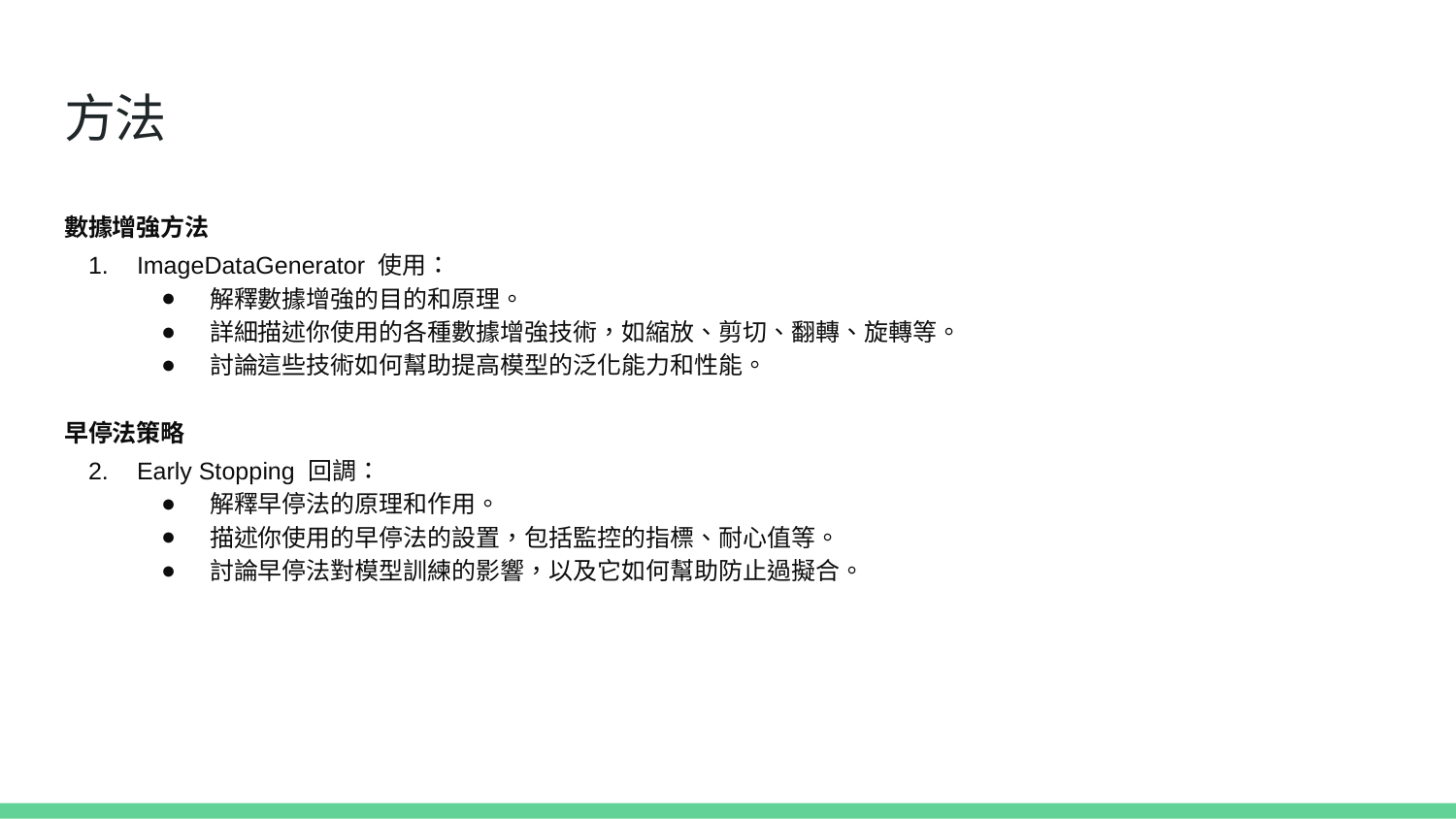

# 方法
數據增強方法
ImageDataGenerator 使用：
解釋數據增強的目的和原理。
詳細描述你使用的各種數據增強技術，如縮放、剪切、翻轉、旋轉等。
討論這些技術如何幫助提高模型的泛化能力和性能。
早停法策略
Early Stopping 回調：
解釋早停法的原理和作用。
描述你使用的早停法的設置，包括監控的指標、耐心值等。
討論早停法對模型訓練的影響，以及它如何幫助防止過擬合。